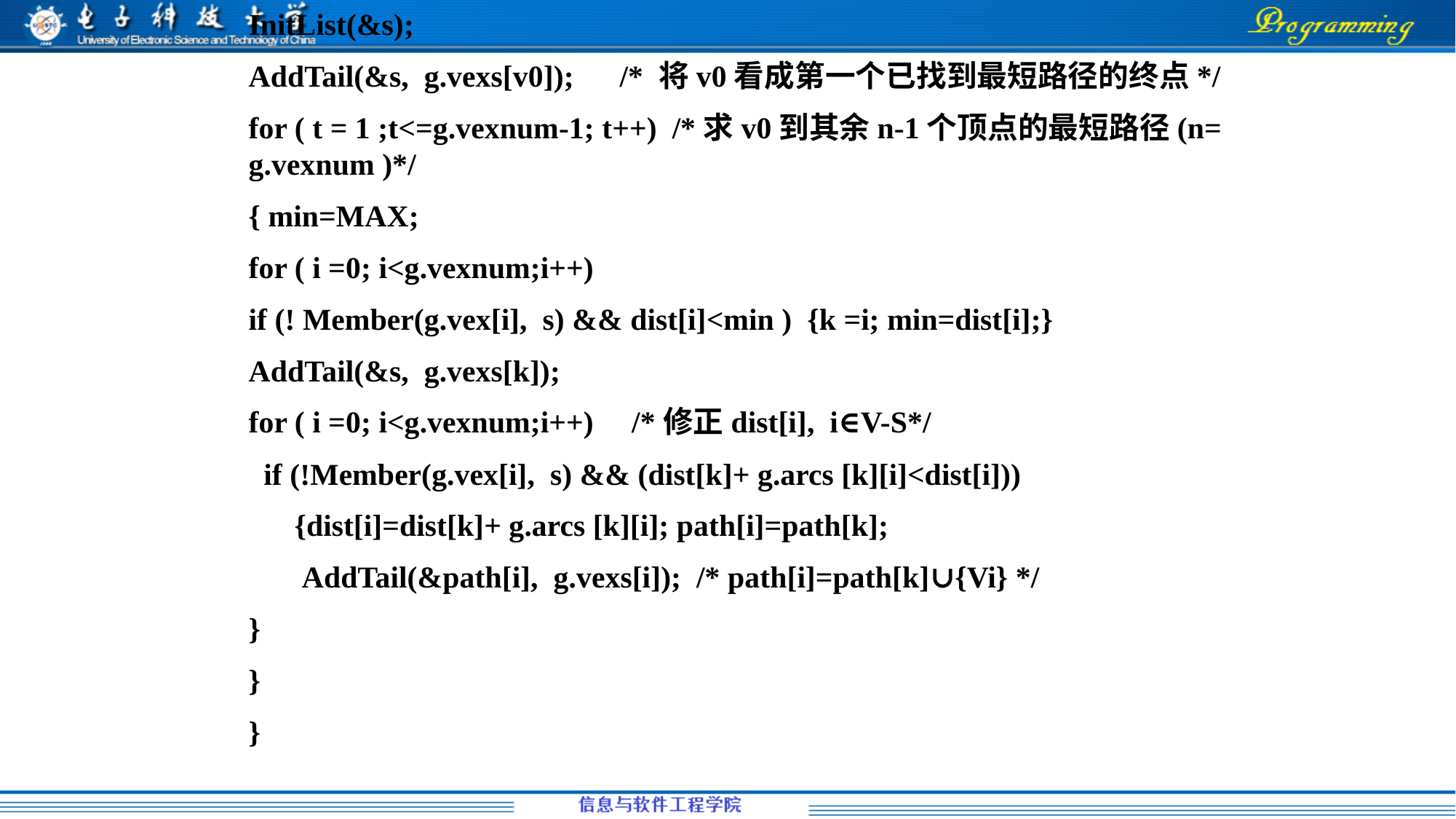

InitList(&s);
AddTail(&s,  g.vexs[v0]);      /* 将v0看成第一个已找到最短路径的终点*/
for ( t = 1 ;t<=g.vexnum-1; t++)  /*求v0到其余n-1个顶点的最短路径(n= g.vexnum )*/
{ min=MAX;
for ( i =0; i<g.vexnum;i++)
if (! Member(g.vex[i],  s) && dist[i]<min )  {k =i; min=dist[i];}
AddTail(&s,  g.vexs[k]);
for ( i =0; i<g.vexnum;i++)     /*修正dist[i],  i∈V-S*/
  if (!Member(g.vex[i],  s) && (dist[k]+ g.arcs [k][i]<dist[i]))
      {dist[i]=dist[k]+ g.arcs [k][i]; path[i]=path[k];
       AddTail(&path[i],  g.vexs[i]);  /* path[i]=path[k]∪{Vi} */
}
}
}